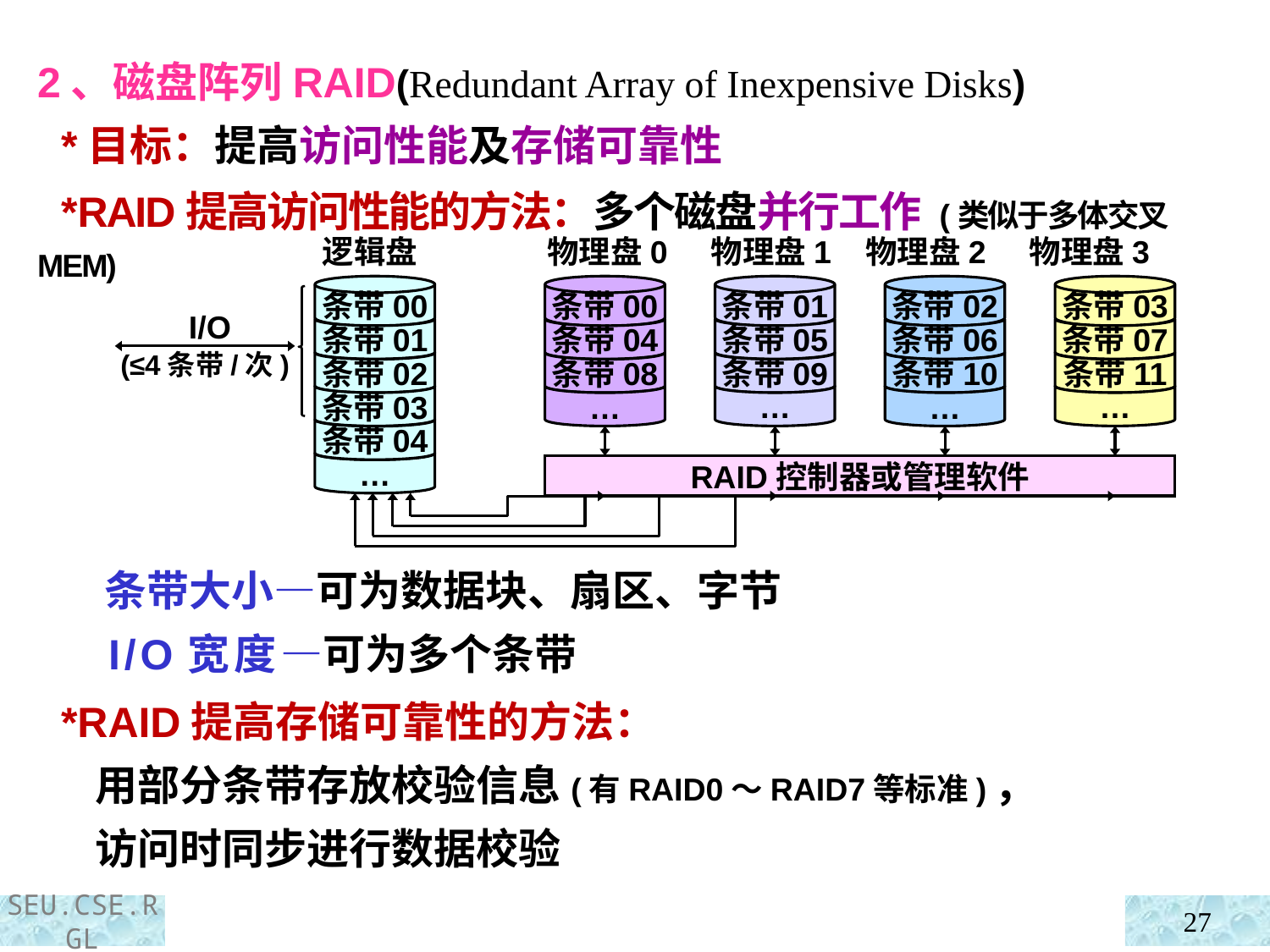

2、磁盘阵列RAID(Redundant Array of Inexpensive Disks)
  *目标：提高访问性能及存储可靠性
  *RAID提高访问性能的方法：多个磁盘并行工作 (类似于多体交叉MEM)
逻辑盘
物理盘0    物理盘1   物理盘2    物理盘3
条带00
条带01
条带03
条带00
条带02
条带01
条带04
条带07
条带05
条带06

I/O
条带02
条带08
条带11
条带09
条带10
(≤4条带/次)
条带03
…
…
…
…
条带04
…
RAID控制器或管理软件
      条带大小—可为数据块、扇区、字节
      I/O宽度—可为多个条带
  *RAID提高存储可靠性的方法：
     用部分条带存放校验信息(有RAID0～RAID7等标准)，
     访问时同步进行数据校验
27